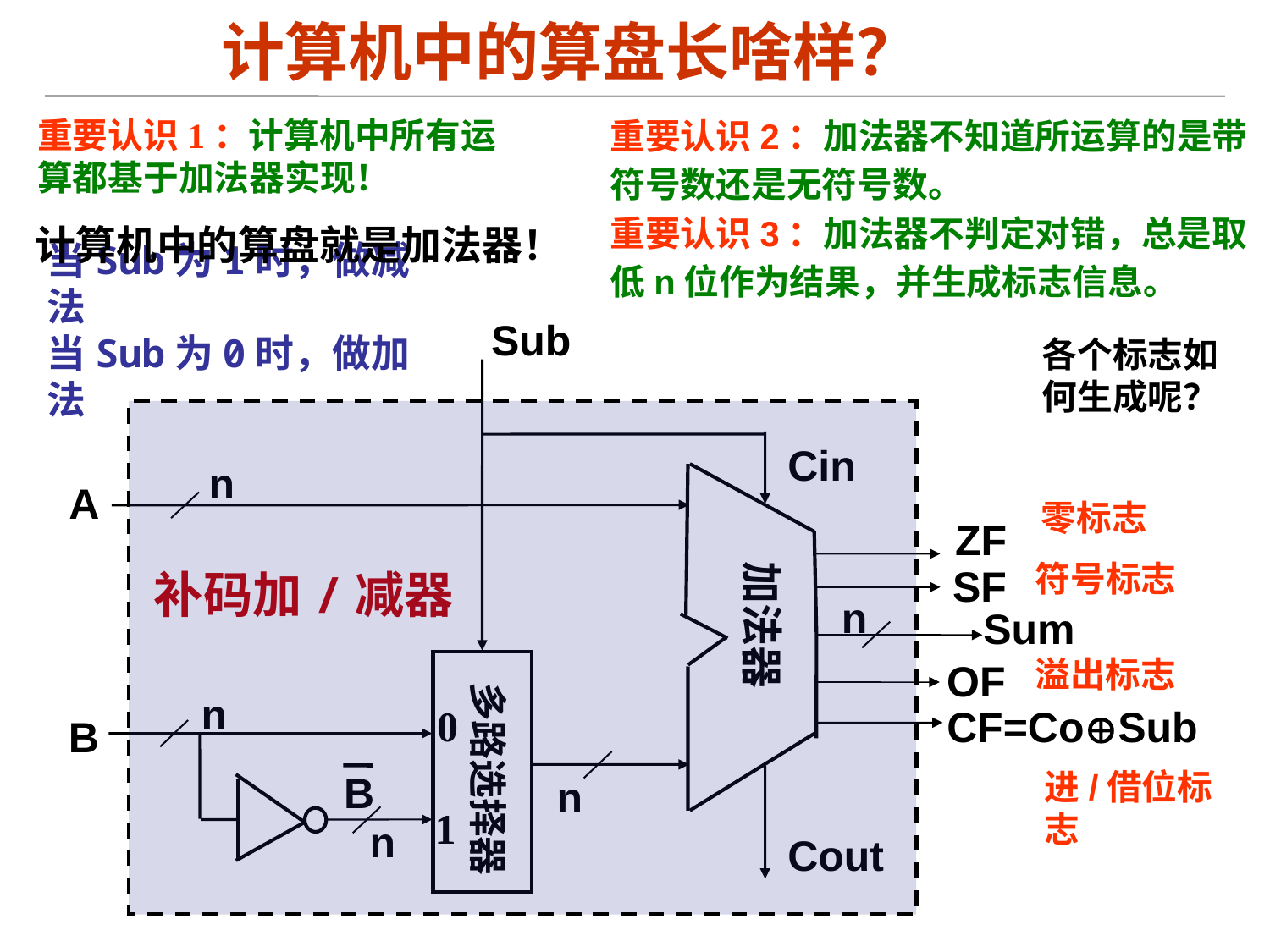

# 计算机中的算盘长啥样？
重要认识2：加法器不知道所运算的是带符号数还是无符号数。
重要认识3：加法器不判定对错，总是取低n位作为结果，并生成标志信息。
重要认识1：计算机中所有运算都基于加法器实现！
计算机中的算盘就是加法器！
当Sub为1时，做减法
当Sub为0时，做加法
Sub
各个标志如何生成呢？

Cin

n

A
零标志

ZF

符号标志
SF

补码加/减器
n

Sum

加法器

溢出标志
OF

n

0
CF=Co⊕Sub
B

多路选择器
进/借位标志
B

n

1

n

Cout